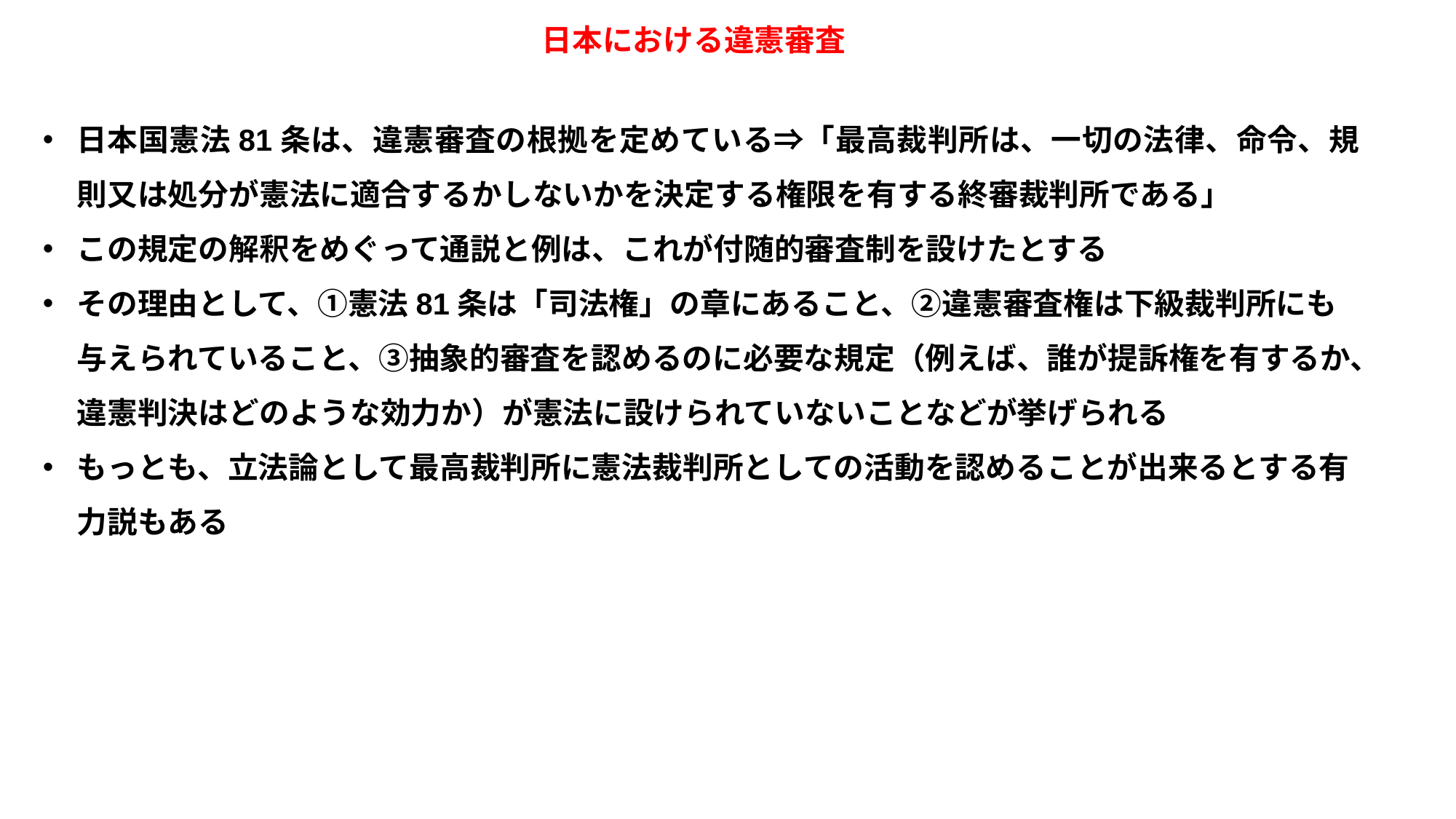

日本における違憲審査
日本国憲法81条は、違憲審査の根拠を定めている⇒「最高裁判所は、一切の法律、命令、規則又は処分が憲法に適合するかしないかを決定する権限を有する終審裁判所である」
この規定の解釈をめぐって通説と例は、これが付随的審査制を設けたとする
その理由として、①憲法81条は「司法権」の章にあること、②違憲審査権は下級裁判所にも与えられていること、③抽象的審査を認めるのに必要な規定（例えば、誰が提訴権を有するか、違憲判決はどのような効力か）が憲法に設けられていないことなどが挙げられる
もっとも、立法論として最高裁判所に憲法裁判所としての活動を認めることが出来るとする有力説もある